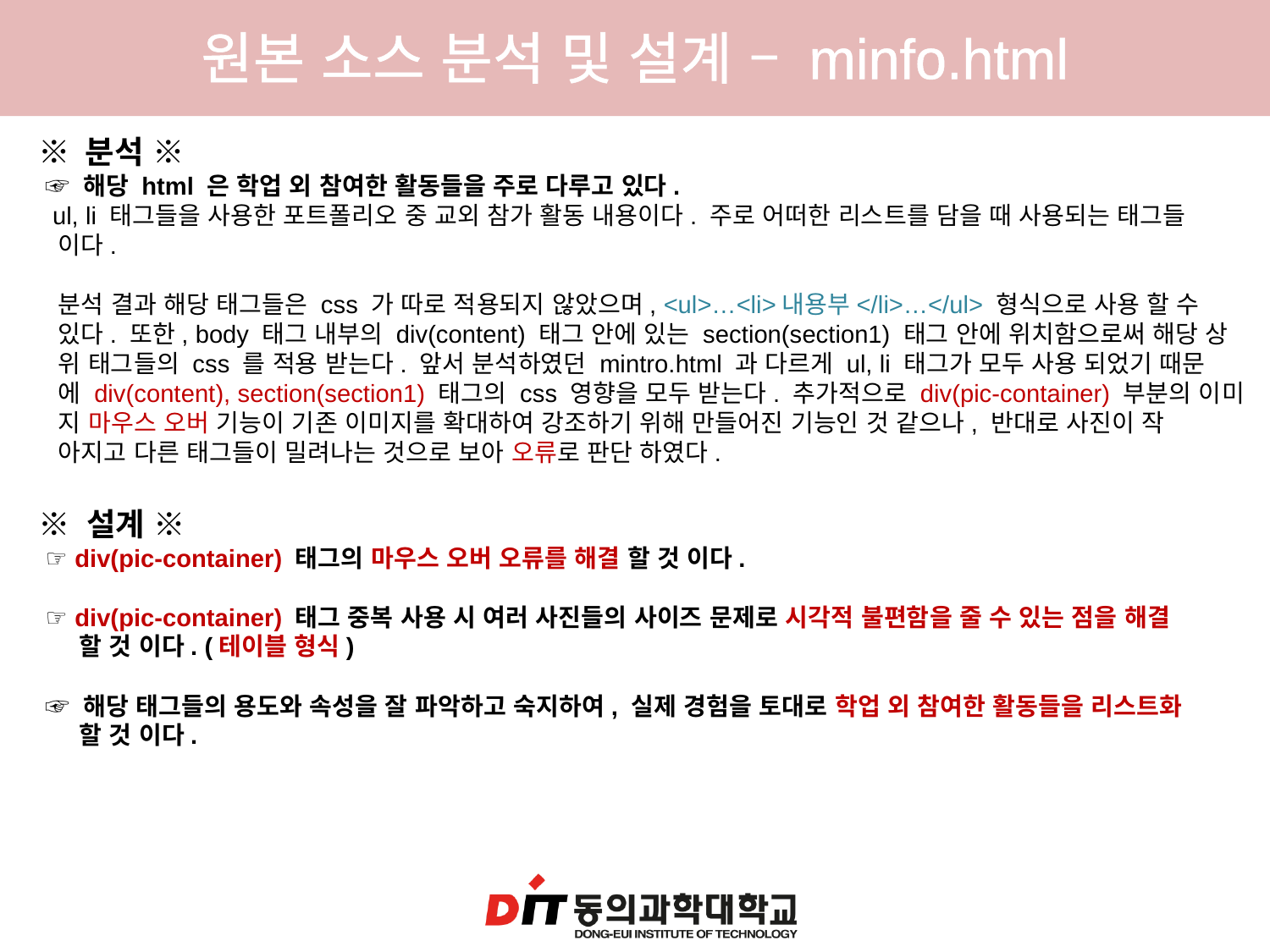

원본 소스 분석 및 설계 – minfo.html
※ 분석 ※
 ☞ 해당 html 은 학업 외 참여한 활동들을 주로 다루고 있다.
  ul, li 태그들을 사용한 포트폴리오 중 교외 참가 활동 내용이다. 주로 어떠한 리스트를 담을 때 사용되는 태그들
  이다.

  분석 결과 해당 태그들은 css 가 따로 적용되지 않았으며, <ul>…<li>내용부</li>…</ul> 형식으로 사용 할 수
  있다. 또한, body 태그 내부의 div(content) 태그 안에 있는 section(section1) 태그 안에 위치함으로써 해당 상
  위 태그들의 css 를 적용 받는다. 앞서 분석하였던 mintro.html 과 다르게 ul, li 태그가 모두 사용 되었기 때문
  에 div(content), section(section1) 태그의 css 영향을 모두 받는다. 추가적으로 div(pic-container) 부분의 이미
  지 마우스 오버 기능이 기존 이미지를 확대하여 강조하기 위해 만들어진 기능인 것 같으나, 반대로 사진이 작
  아지고 다른 태그들이 밀려나는 것으로 보아 오류로 판단 하였다.

※ 설계 ※
 ☞ div(pic-container) 태그의 마우스 오버 오류를 해결 할 것 이다.

 ☞ div(pic-container) 태그 중복 사용 시 여러 사진들의 사이즈 문제로 시각적 불편함을 줄 수 있는 점을 해결
     할 것 이다. (테이블 형식)

 ☞ 해당 태그들의 용도와 속성을 잘 파악하고 숙지하여, 실제 경험을 토대로 학업 외 참여한 활동들을 리스트화
     할 것 이다.